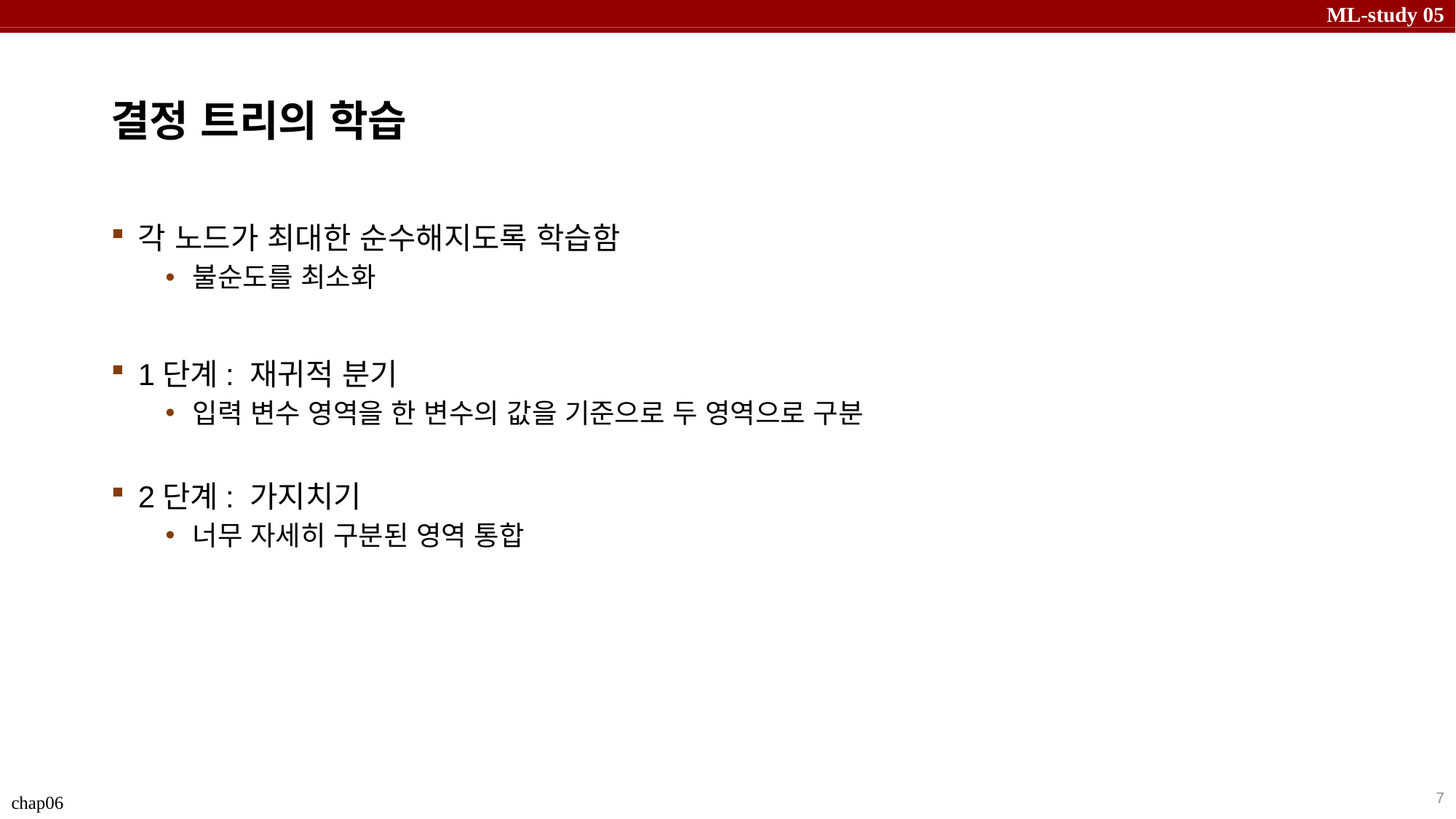

# 결정 트리의 학습
각 노드가 최대한 순수해지도록 학습함
불순도를 최소화

1단계: 재귀적 분기
입력 변수 영역을 한 변수의 값을 기준으로 두 영역으로 구분

2단계: 가지치기
너무 자세히 구분된 영역 통합

7